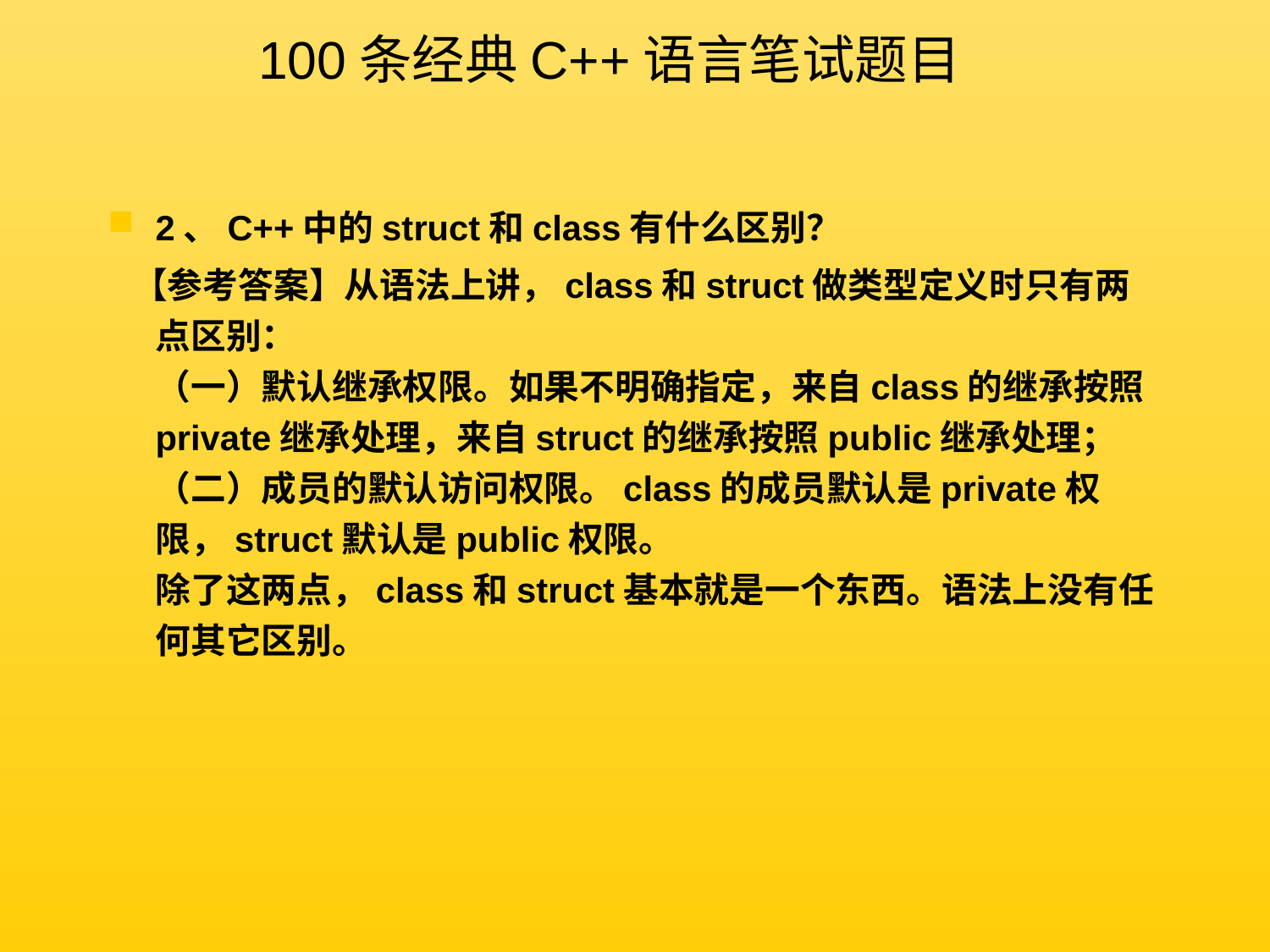

100条经典C++语言笔试题目
2、C++中的struct和class有什么区别？
  【参考答案】从语法上讲，class和struct做类型定义时只有两点区别： 
（一）默认继承权限。如果不明确指定，来自class的继承按照private继承处理，来自struct的继承按照public继承处理； 
（二）成员的默认访问权限。class的成员默认是private权限，struct默认是public权限。 
除了这两点，class和struct基本就是一个东西。语法上没有任何其它区别。